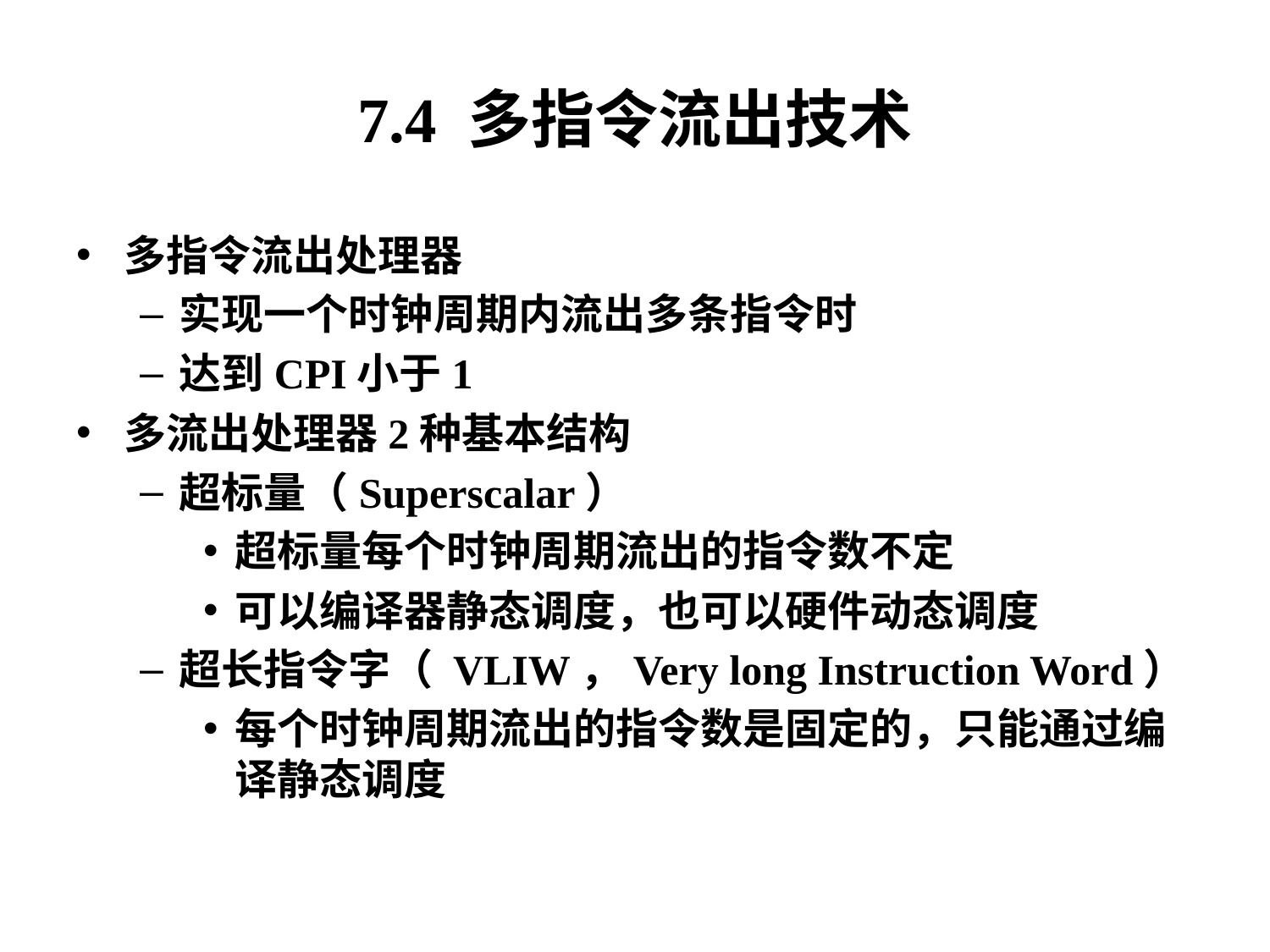

7.4 多指令流出技术
多指令流出处理器
实现一个时钟周期内流出多条指令时
达到CPI小于1
多流出处理器2种基本结构
超标量（Superscalar）
超标量每个时钟周期流出的指令数不定
可以编译器静态调度，也可以硬件动态调度
超长指令字（ VLIW，Very long Instruction Word）
每个时钟周期流出的指令数是固定的，只能通过编译静态调度